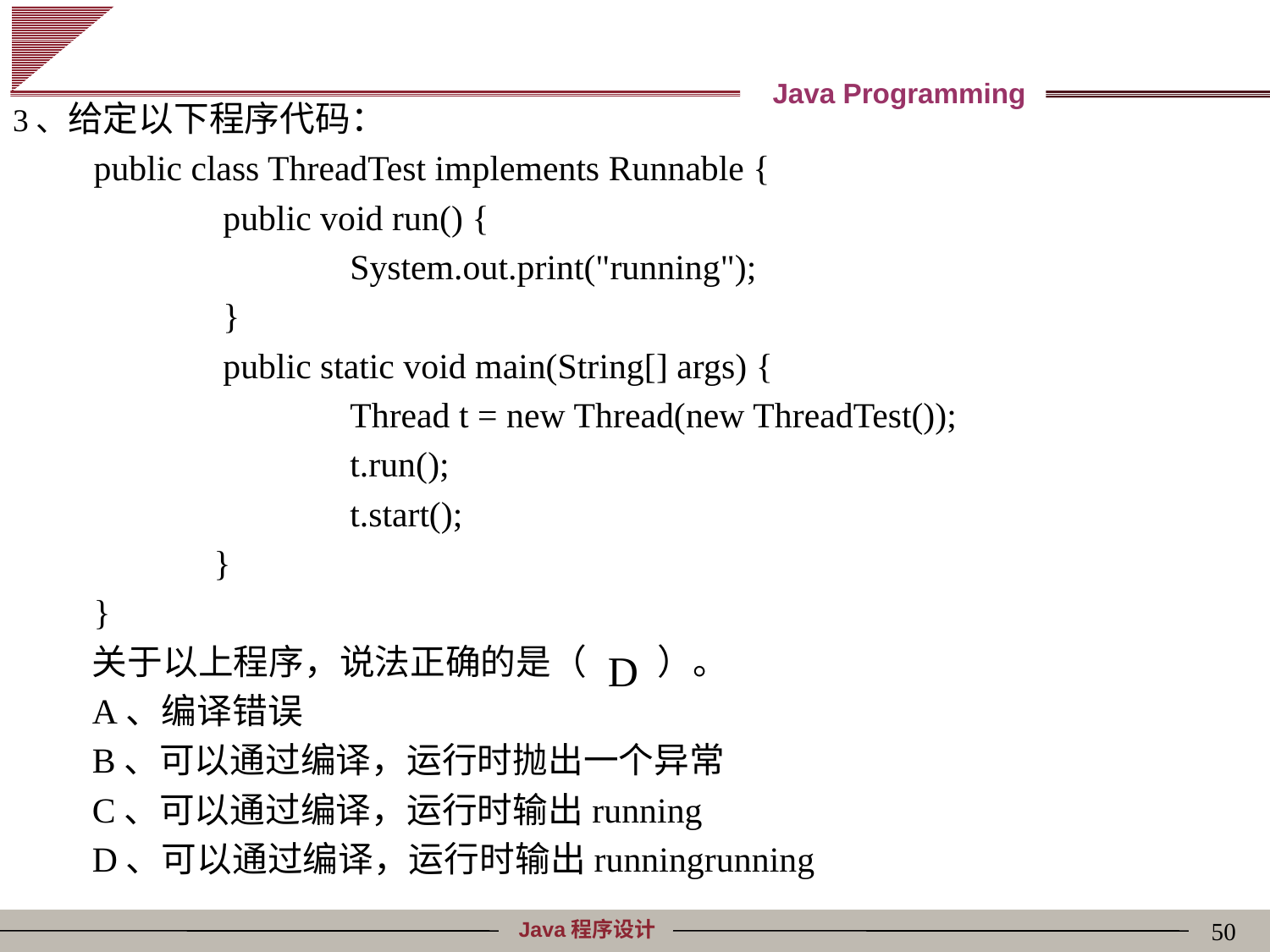

#
3、给定以下程序代码：
public class ThreadTest implements Runnable {
	    public void run() {
		    System.out.print("running");
	    }
	    public static void main(String[] args) {
		    Thread t = new Thread(new ThreadTest());
		    t.run();
		    t.start();
	   }
}
关于以上程序，说法正确的是（         ）。
A、编译错误
B、可以通过编译，运行时抛出一个异常
C、可以通过编译，运行时输出running
D、可以通过编译，运行时输出runningrunning

D